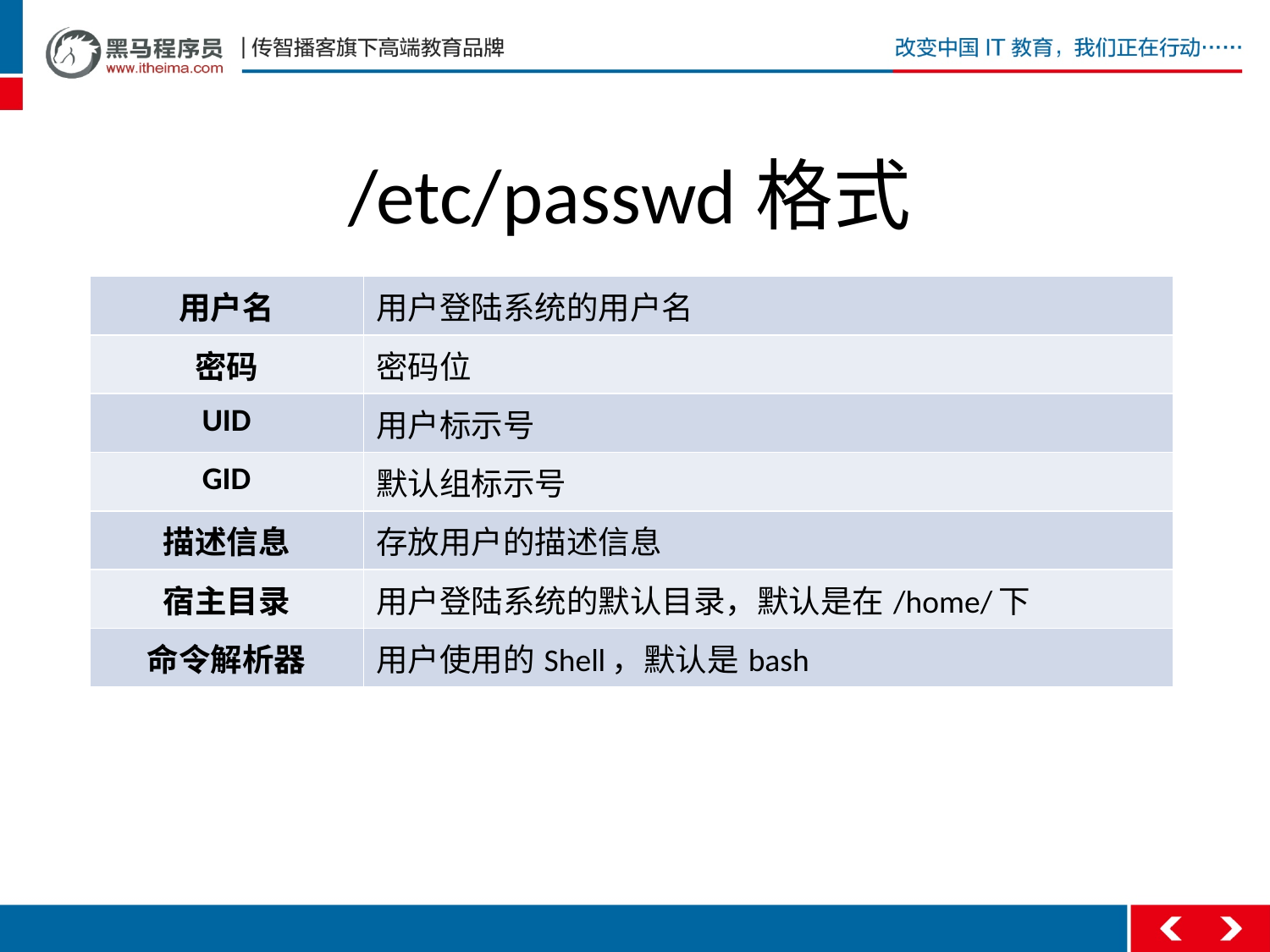

# /etc/passwd格式
使用命令：man 5 passwd
account:password:UID:GID:GECOS:directory:shell
| 用户名 | 用户登陆系统的用户名 |
| --- | --- |
| 密码 | 密码位 |
| UID | 用户标示号 |
| GID | 默认组标示号 |
| 描述信息 | 存放用户的描述信息 |
| 宿主目录 | 用户登陆系统的默认目录，默认是在/home/下 |
| 命令解析器 | 用户使用的Shell，默认是bash |